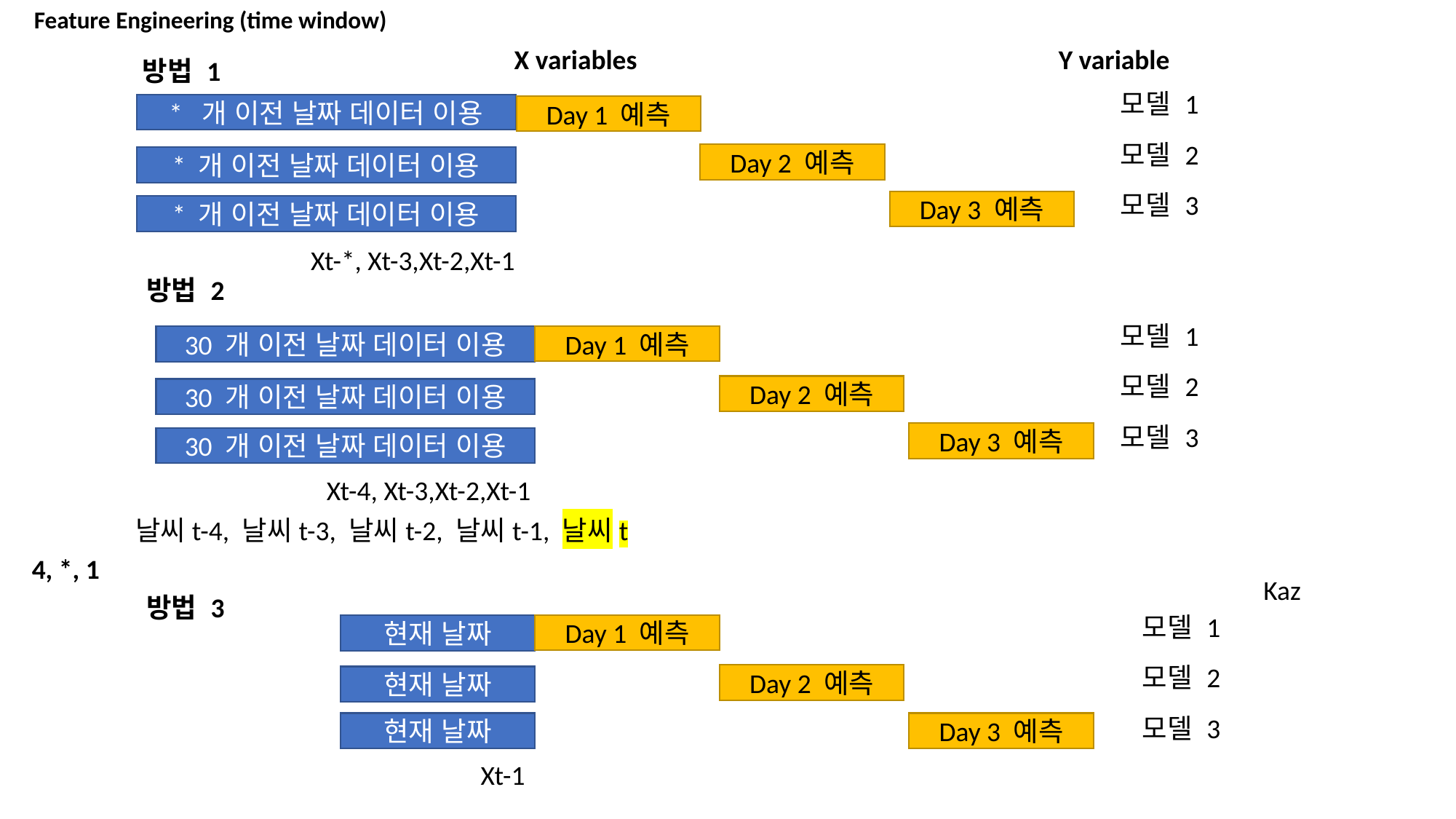

Feature Engineering (time window)
Y variable
X variables
방법 1
모델 1
*  개 이전 날짜 데이터 이용
Day 1 예측
모델 2
Day 2 예측
* 개 이전 날짜 데이터 이용
모델 3
Day 3 예측
* 개 이전 날짜 데이터 이용
Xt-*, Xt-3,Xt-2,Xt-1
방법 2
모델 1
Day 1 예측
30 개 이전 날짜 데이터 이용
모델 2
Day 2 예측
30 개 이전 날짜 데이터 이용
모델 3
Day 3 예측
30 개 이전 날짜 데이터 이용
Xt-4, Xt-3,Xt-2,Xt-1
날씨t-4, 날씨t-3, 날씨t-2, 날씨t-1, 날씨t

4, *, 1
Kaz
방법 3
모델 1
Day 1 예측
현재 날짜
모델 2
Day 2 예측
현재 날짜
모델 3
현재 날짜
Day 3 예측
Xt-1